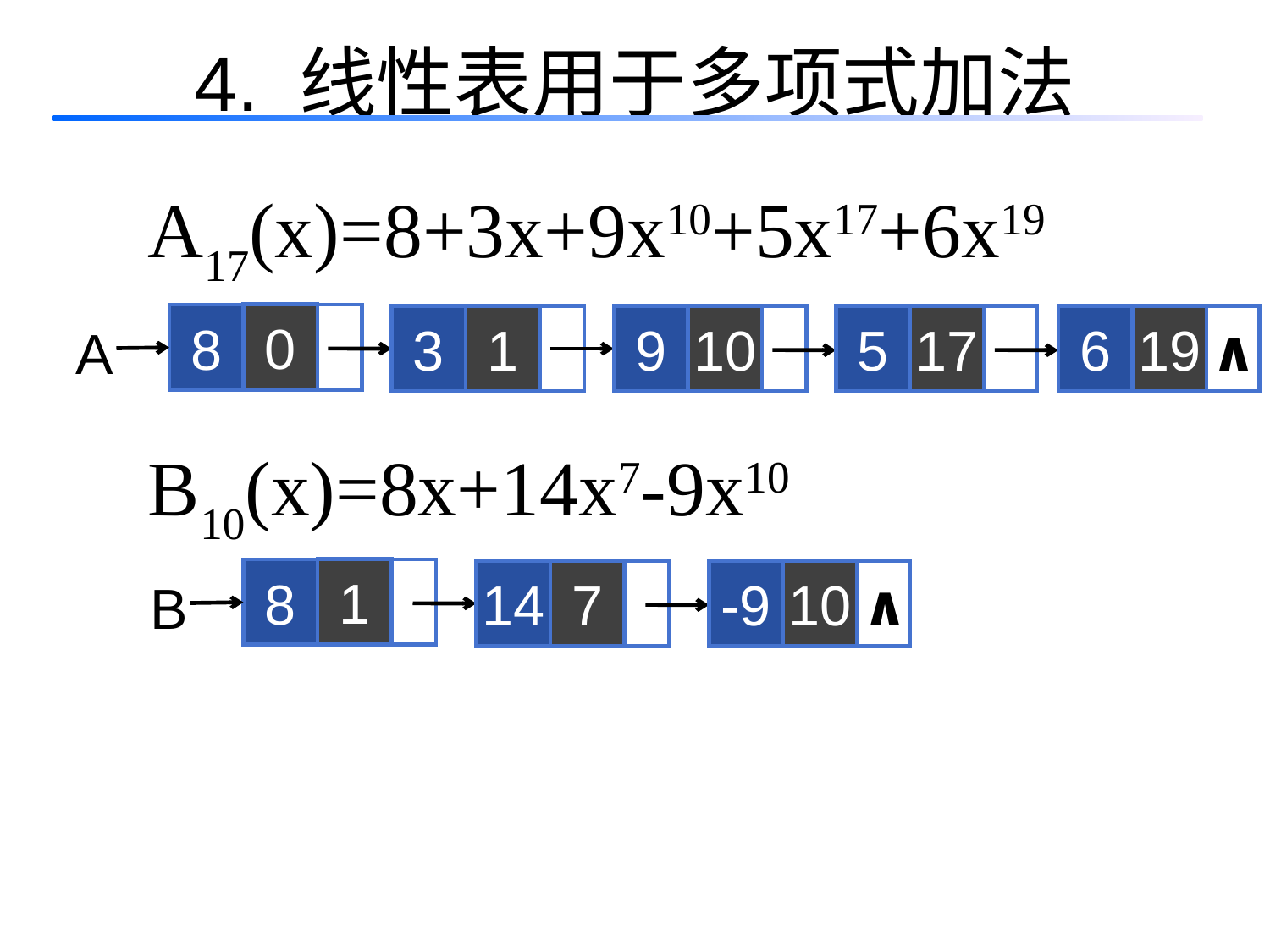

4. 线性表用于多项式加法

A17(x)=8+3x+9x10+5x17+6x19
A
0
8

1
10
17
19
3

9

5

6
 ∧
B10(x)=8x+14x7-9x10
B
1
8

7
10
14

-9
 ∧